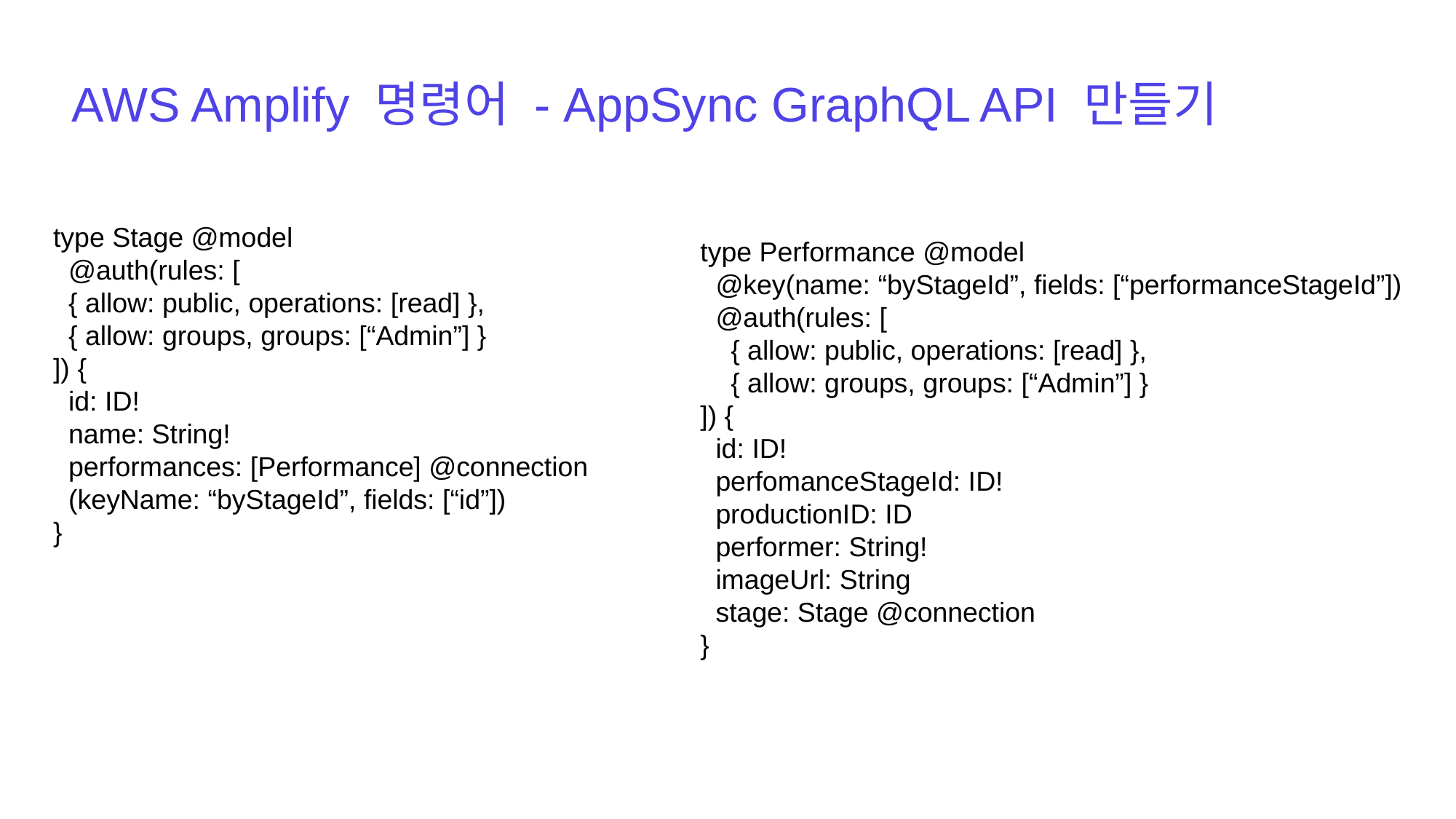

AWS Amplify 명령어 - AppSync GraphQL API 만들기
type Stage @model
  @auth(rules: [
  { allow: public, operations: [read] },
  { allow: groups, groups: [“Admin”] }
]) {
  id: ID!
  name: String!
  performances: [Performance] @connection
  (keyName: “byStageId”, fields: [“id”])
}
type Performance @model
  @key(name: “byStageId”, fields: [“performanceStageId”])
  @auth(rules: [
    { allow: public, operations: [read] },
    { allow: groups, groups: [“Admin”] }
]) {
  id: ID!
  perfomanceStageId: ID!
  productionID: ID
  performer: String!
  imageUrl: String
  stage: Stage @connection
}